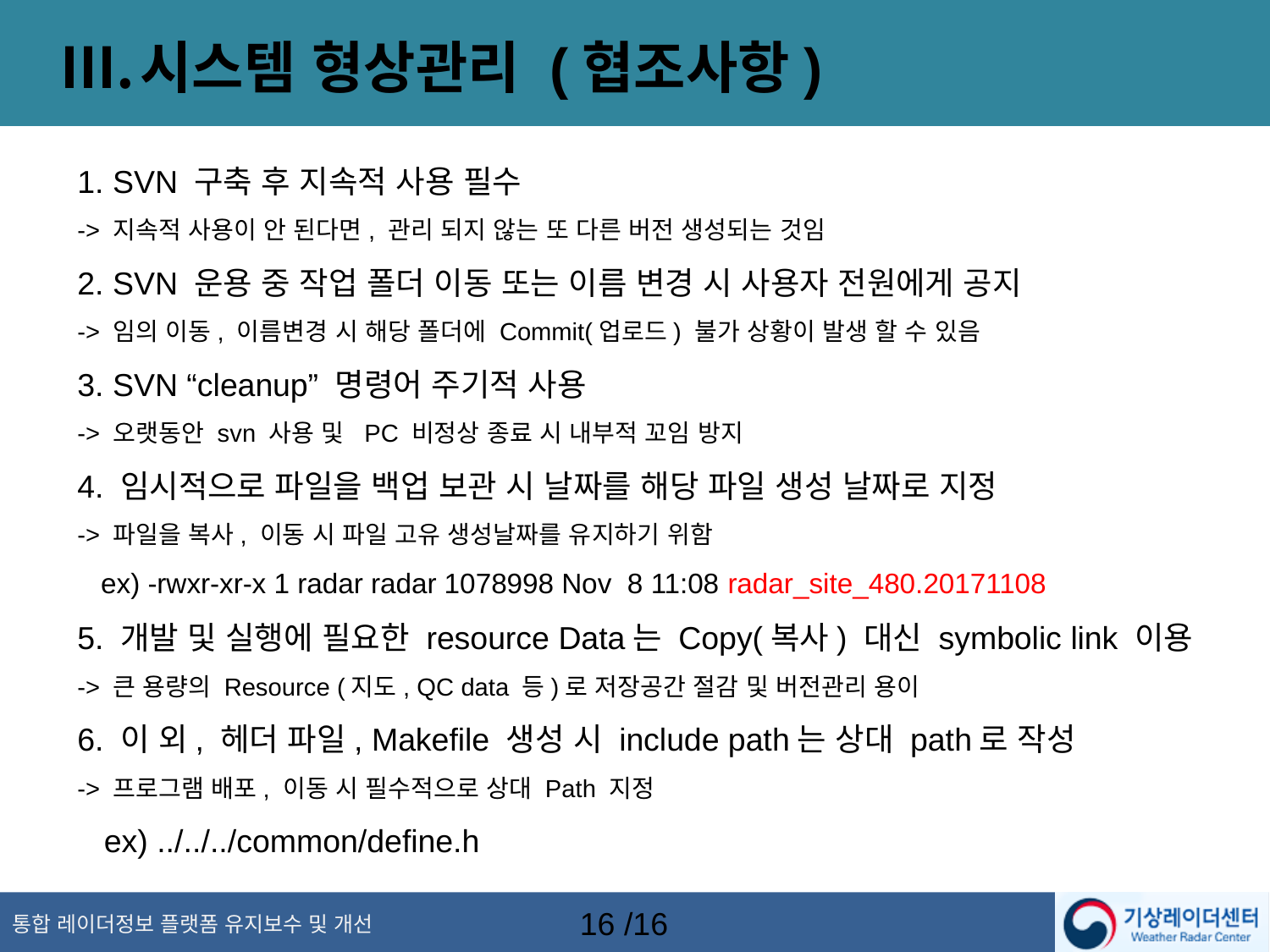

시스템 형상관리 (협조사항)
1. SVN 구축 후 지속적 사용 필수
-> 지속적 사용이 안 된다면, 관리 되지 않는 또 다른 버전 생성되는 것임
2. SVN 운용 중 작업 폴더 이동 또는 이름 변경 시 사용자 전원에게 공지
-> 임의 이동, 이름변경 시 해당 폴더에 Commit(업로드) 불가 상황이 발생 할 수 있음
3. SVN “cleanup” 명령어 주기적 사용
-> 오랫동안 svn 사용 및  PC 비정상 종료 시 내부적 꼬임 방지
4. 임시적으로 파일을 백업 보관 시 날짜를 해당 파일 생성 날짜로 지정
-> 파일을 복사, 이동 시 파일 고유 생성날짜를 유지하기 위함
   ex) -rwxr-xr-x 1 radar radar 1078998 Nov  8 11:08 radar_site_480.20171108
5. 개발 및 실행에 필요한 resource Data는 Copy(복사) 대신 symbolic link 이용
-> 큰 용량의 Resource (지도, QC data 등)로 저장공간 절감 및 버전관리 용이
6. 이 외, 헤더 파일, Makefile 생성 시 include path는 상대 path로 작성
-> 프로그램 배포, 이동 시 필수적으로 상대 Path 지정
   ex) ../../../common/define.h
16